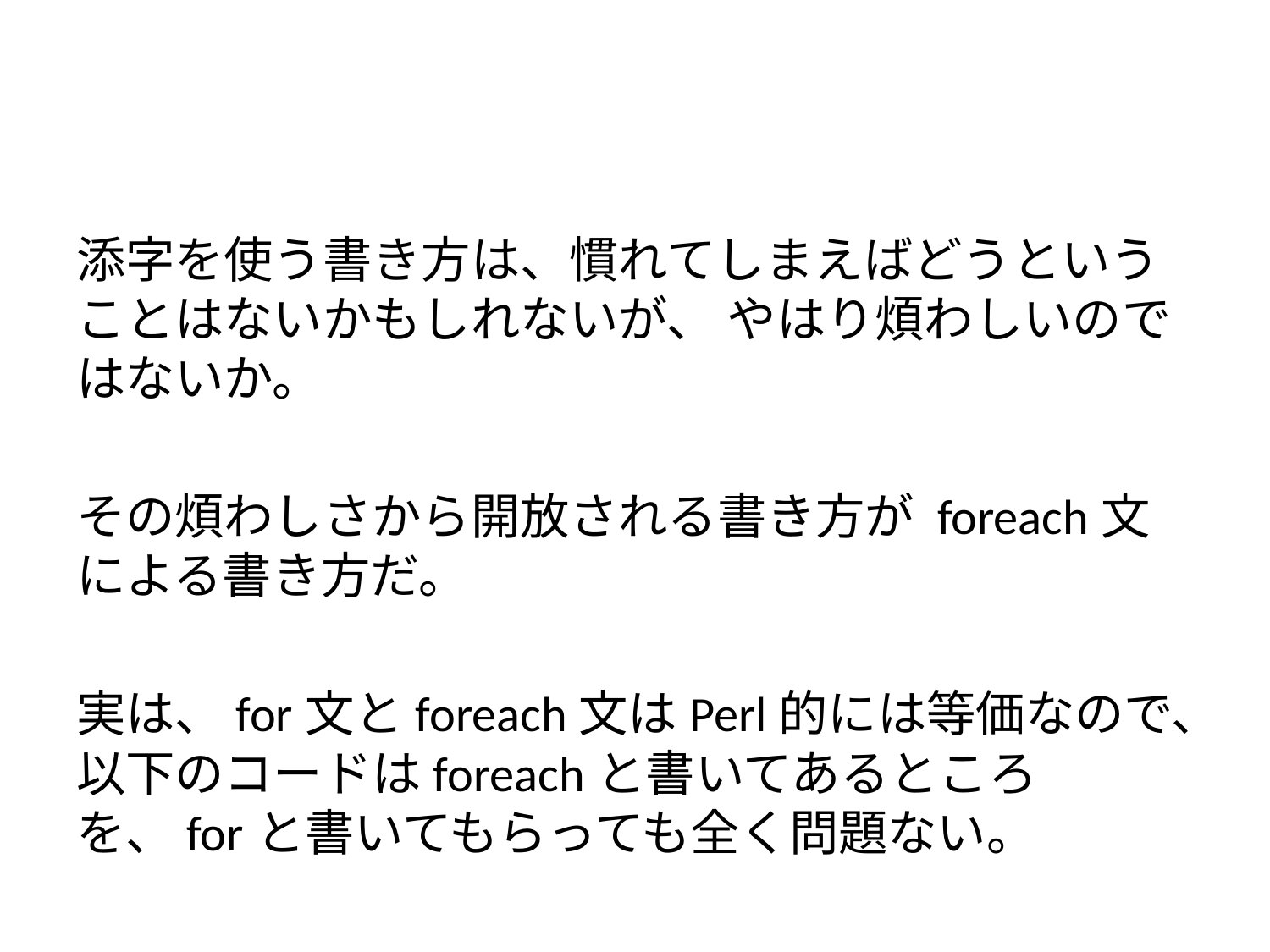

#
添字を使う書き方は、慣れてしまえばどうということはないかもしれないが、 やはり煩わしいのではないか。

その煩わしさから開放される書き方が foreach文による書き方だ。

実は、for文とforeach文はPerl的には等価なので、以下のコードはforeachと書いてあるところを、forと書いてもらっても全く問題ない。